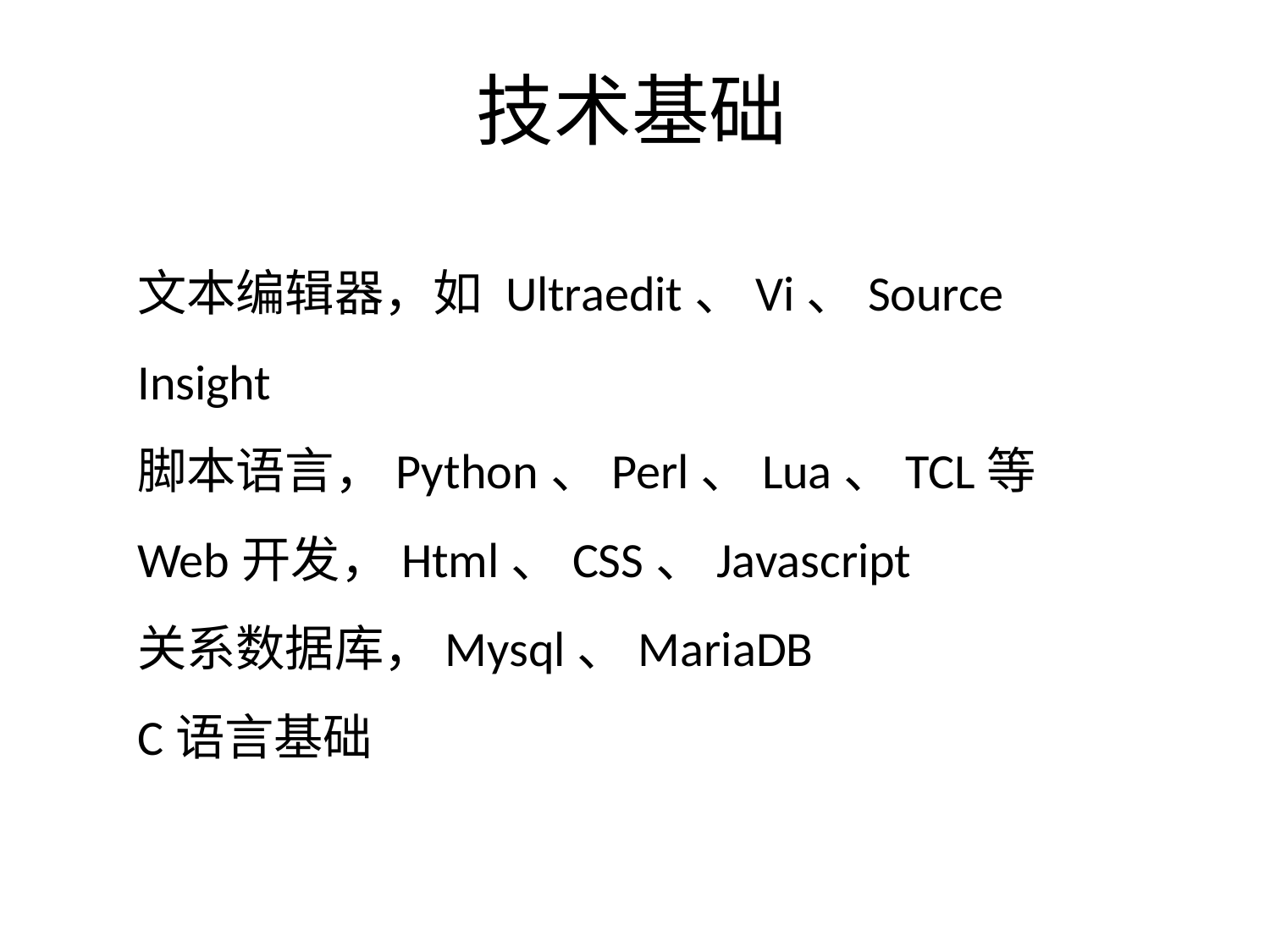

# 技术基础
文本编辑器，如 Ultraedit、Vi、Source Insight
脚本语言，Python、Perl、Lua、TCL等
Web开发，Html、CSS、Javascript
关系数据库，Mysql、MariaDB
C语言基础